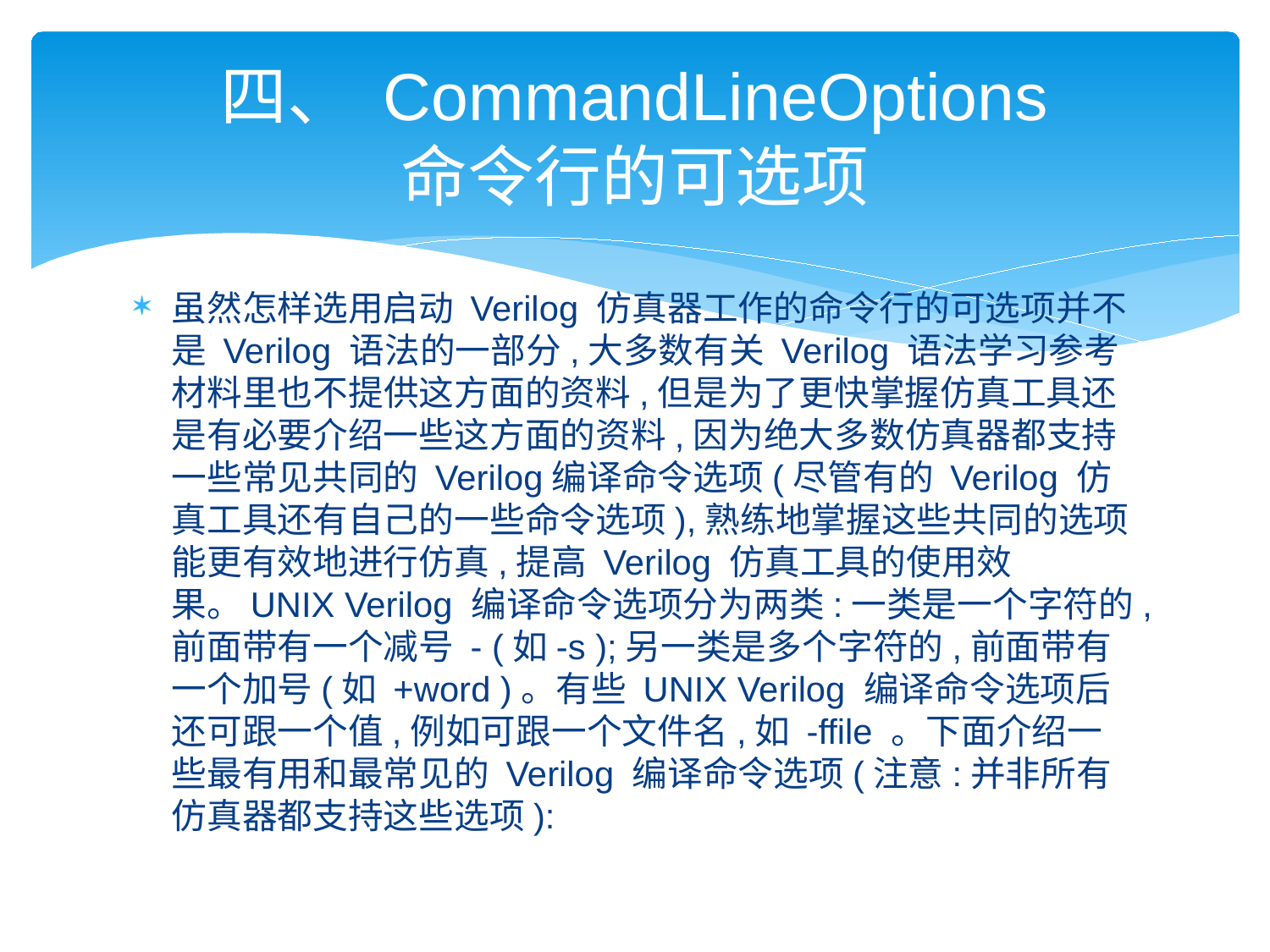

# 四、 CommandLineOptions 命令行的可选项
虽然怎样选用启动 Verilog 仿真器工作的命令行的可选项并不是 Verilog 语法的一部分,大多数有关 Verilog 语法学习参考材料里也不提供这方面的资料,但是为了更快掌握仿真工具还是有必要介绍一些这方面的资料,因为绝大多数仿真器都支持一些常见共同的 Verilog编译命令选项(尽管有的 Verilog 仿真工具还有自己的一些命令选项),熟练地掌握这些共同的选项能更有效地进行仿真,提高 Verilog 仿真工具的使用效果。UNIX Verilog 编译命令选项分为两类:一类是一个字符的,前面带有一个减号 - (如-s );另一类是多个字符的,前面带有一个加号(如 +word )。有些 UNIX Verilog 编译命令选项后还可跟一个值,例如可跟一个文件名,如 -ffile 。下面介绍一些最有用和最常见的 Verilog 编译命令选项(注意:并非所有仿真器都支持这些选项):